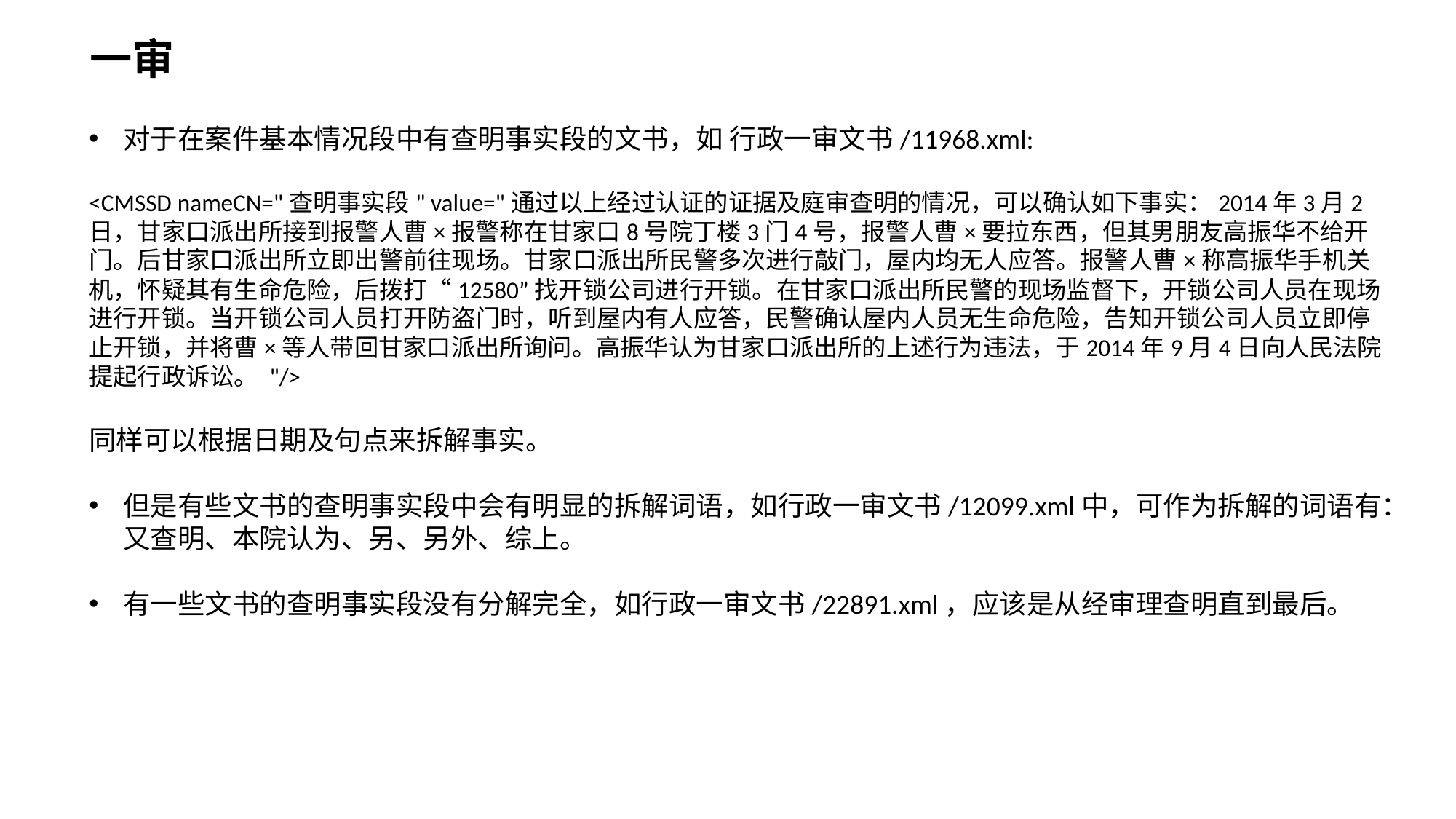

一审
对于在案件基本情况段中有查明事实段的文书，如 行政一审文书/11968.xml:

<CMSSD nameCN="查明事实段" value="通过以上经过认证的证据及庭审查明的情况，可以确认如下事实：2014年3月2日，甘家口派出所接到报警人曹×报警称在甘家口8号院丁楼3门4号，报警人曹×要拉东西，但其男朋友高振华不给开门。后甘家口派出所立即出警前往现场。甘家口派出所民警多次进行敲门，屋内均无人应答。报警人曹×称高振华手机关机，怀疑其有生命危险，后拨打“12580”找开锁公司进行开锁。在甘家口派出所民警的现场监督下，开锁公司人员在现场进行开锁。当开锁公司人员打开防盗门时，听到屋内有人应答，民警确认屋内人员无生命危险，告知开锁公司人员立即停止开锁，并将曹×等人带回甘家口派出所询问。高振华认为甘家口派出所的上述行为违法，于2014年9月4日向人民法院提起行政诉讼。 "/>

同样可以根据日期及句点来拆解事实。

但是有些文书的查明事实段中会有明显的拆解词语，如行政一审文书/12099.xml中，可作为拆解的词语有：又查明、本院认为、另、另外、综上。

有一些文书的查明事实段没有分解完全，如行政一审文书/22891.xml，应该是从经审理查明直到最后。